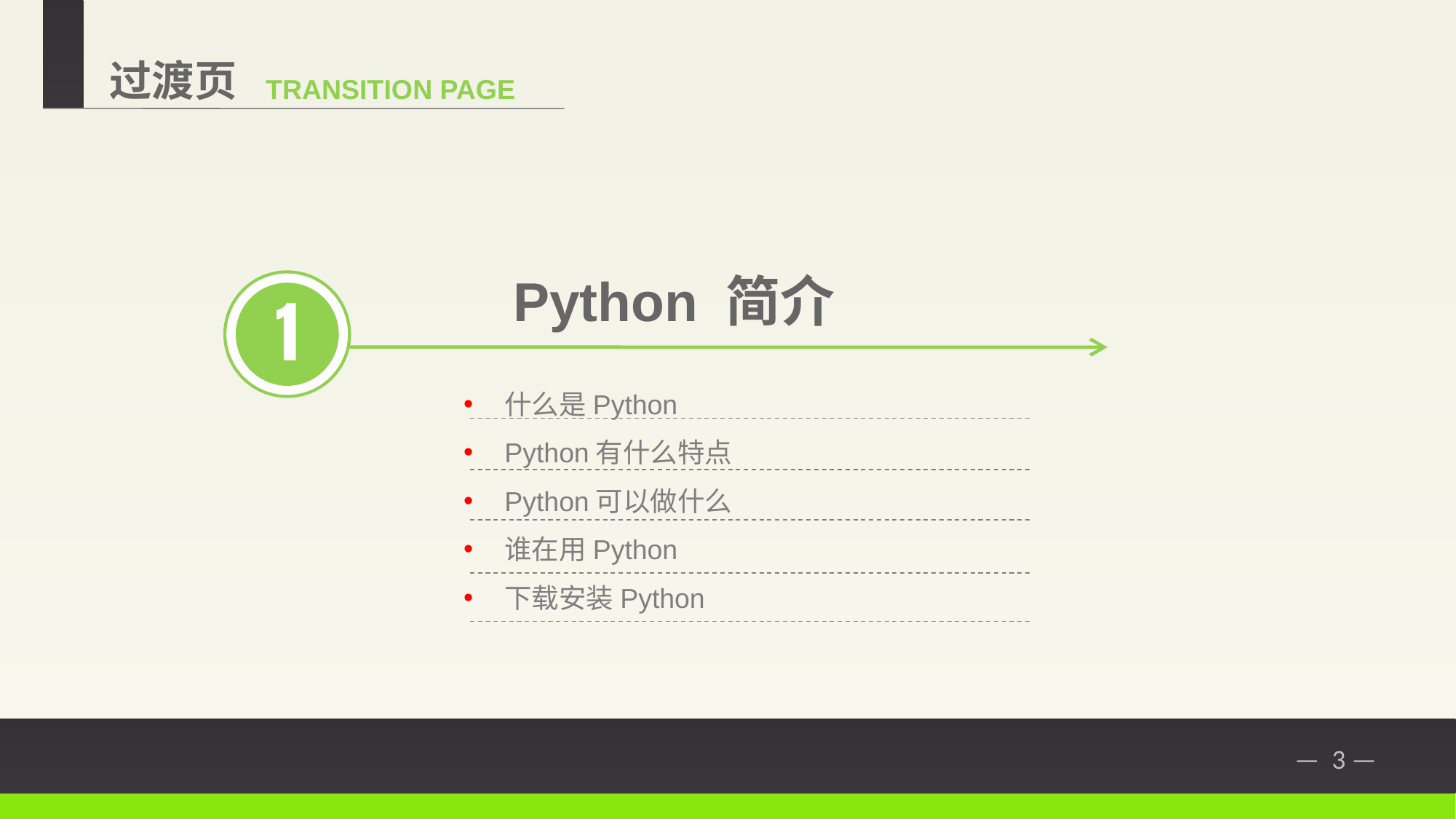

过渡页
TRANSITION PAGE

Python 简介

1

什么是Python
Python有什么特点
Python可以做什么
谁在用Python
下载安装Python